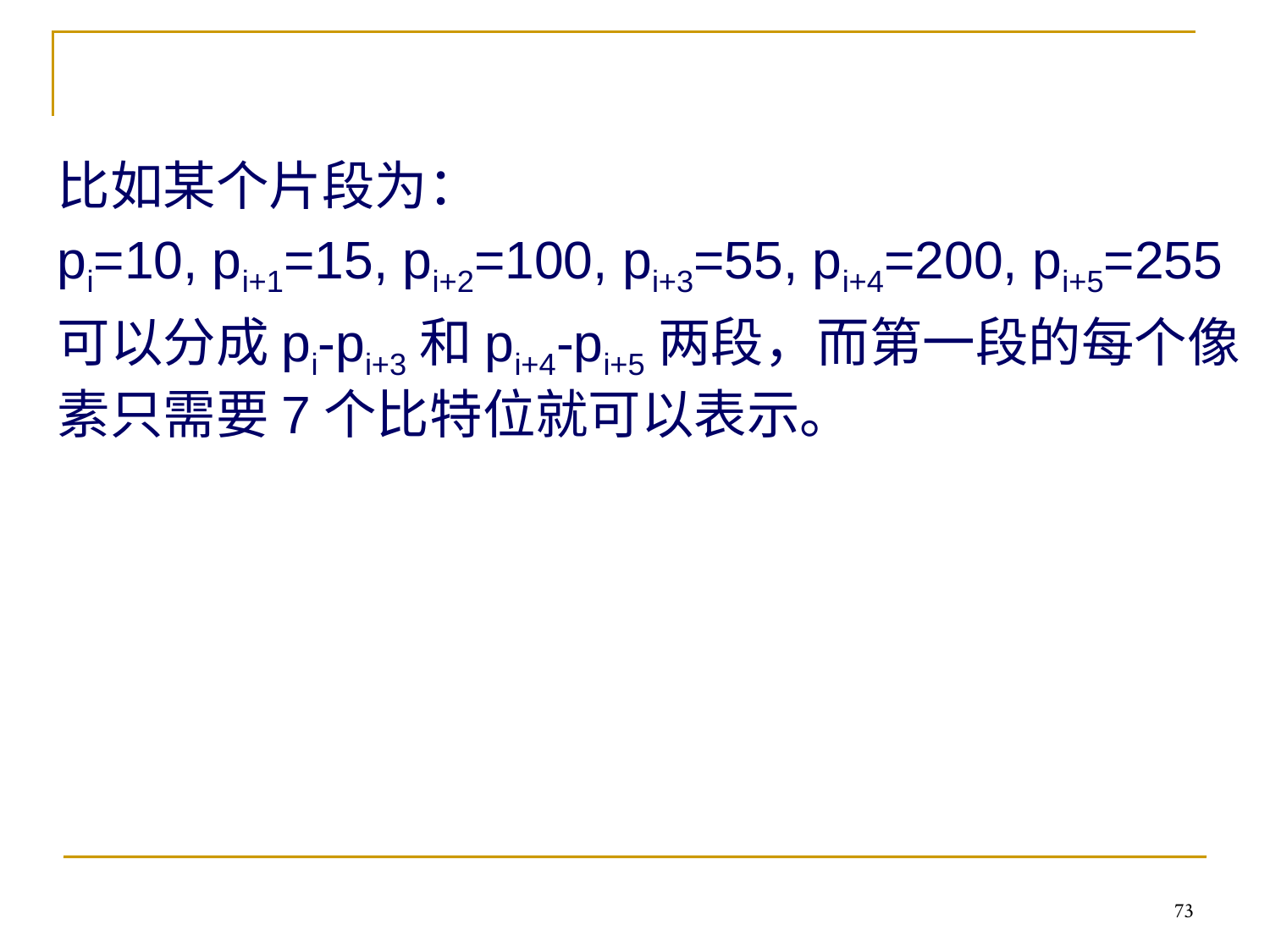

比如某个片段为：
pi=10, pi+1=15, pi+2=100, pi+3=55, pi+4=200, pi+5=255
可以分成pi-pi+3和pi+4-pi+5两段，而第一段的每个像素只需要7个比特位就可以表示。
73